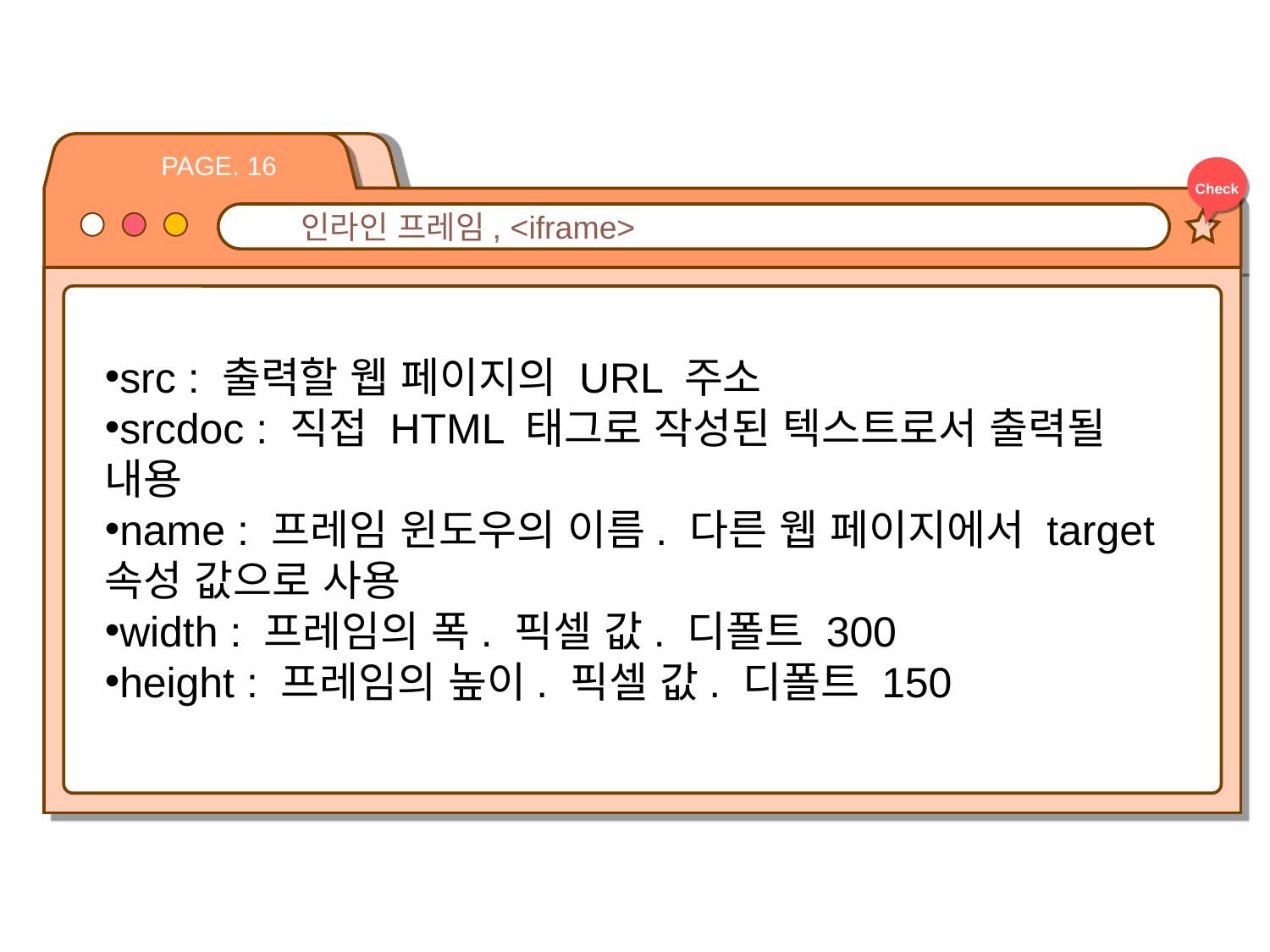

PAGE. 16
Check
인라인 프레임, <iframe>

src : 출력할 웹 페이지의 URL 주소
srcdoc : 직접 HTML 태그로 작성된 텍스트로서 출력될 내용
name : 프레임 윈도우의 이름. 다른 웹 페이지에서 target 속성 값으로 사용
width : 프레임의 폭. 픽셀 값. 디폴트 300
height : 프레임의 높이. 픽셀 값. 디폴트 150